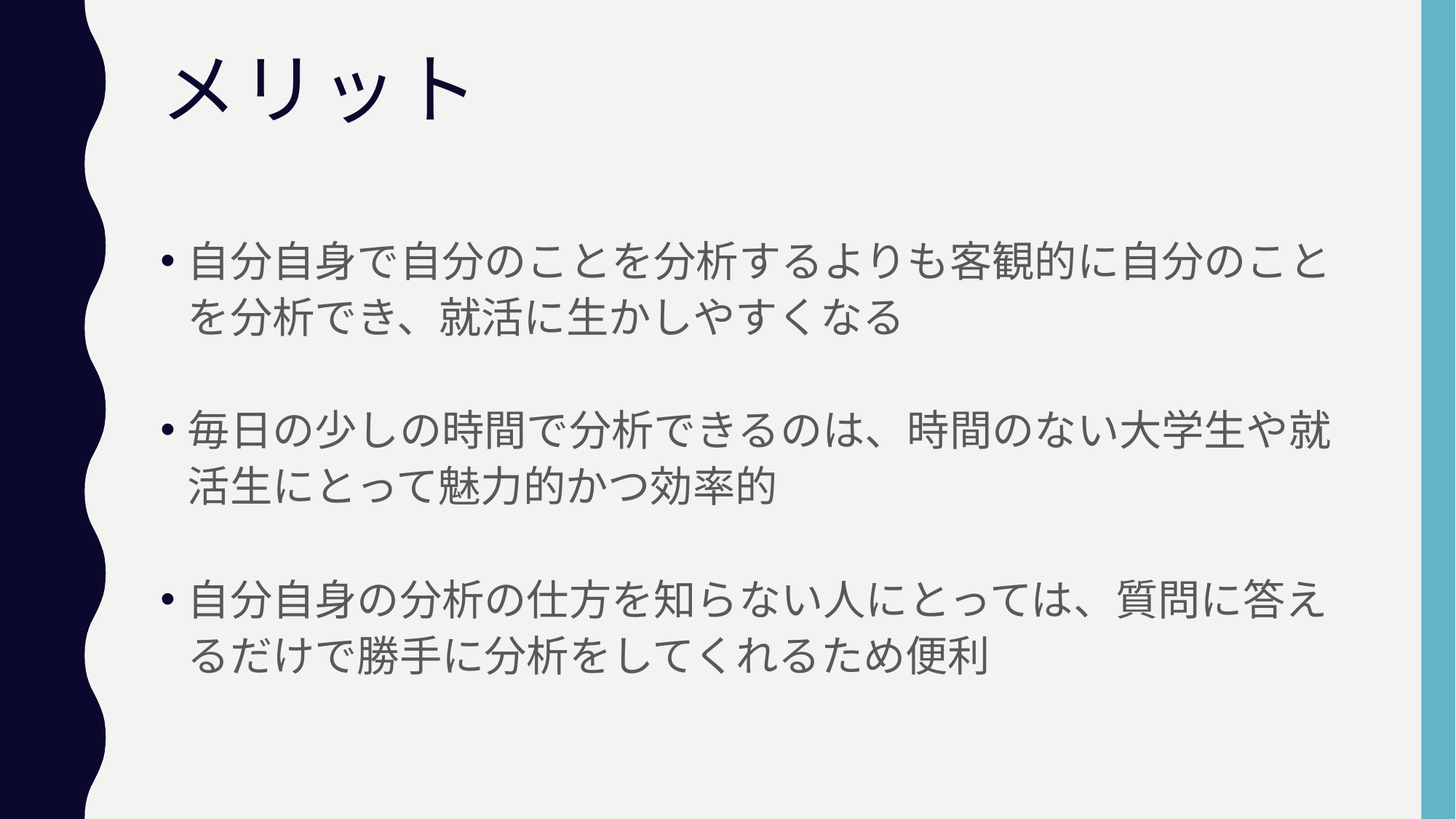

# メリット
自分自身で自分のことを分析するよりも客観的に自分のことを分析でき、就活に生かしやすくなる

毎日の少しの時間で分析できるのは、時間のない大学生や就活生にとって魅力的かつ効率的

自分自身の分析の仕方を知らない人にとっては、質問に答えるだけで勝手に分析をしてくれるため便利